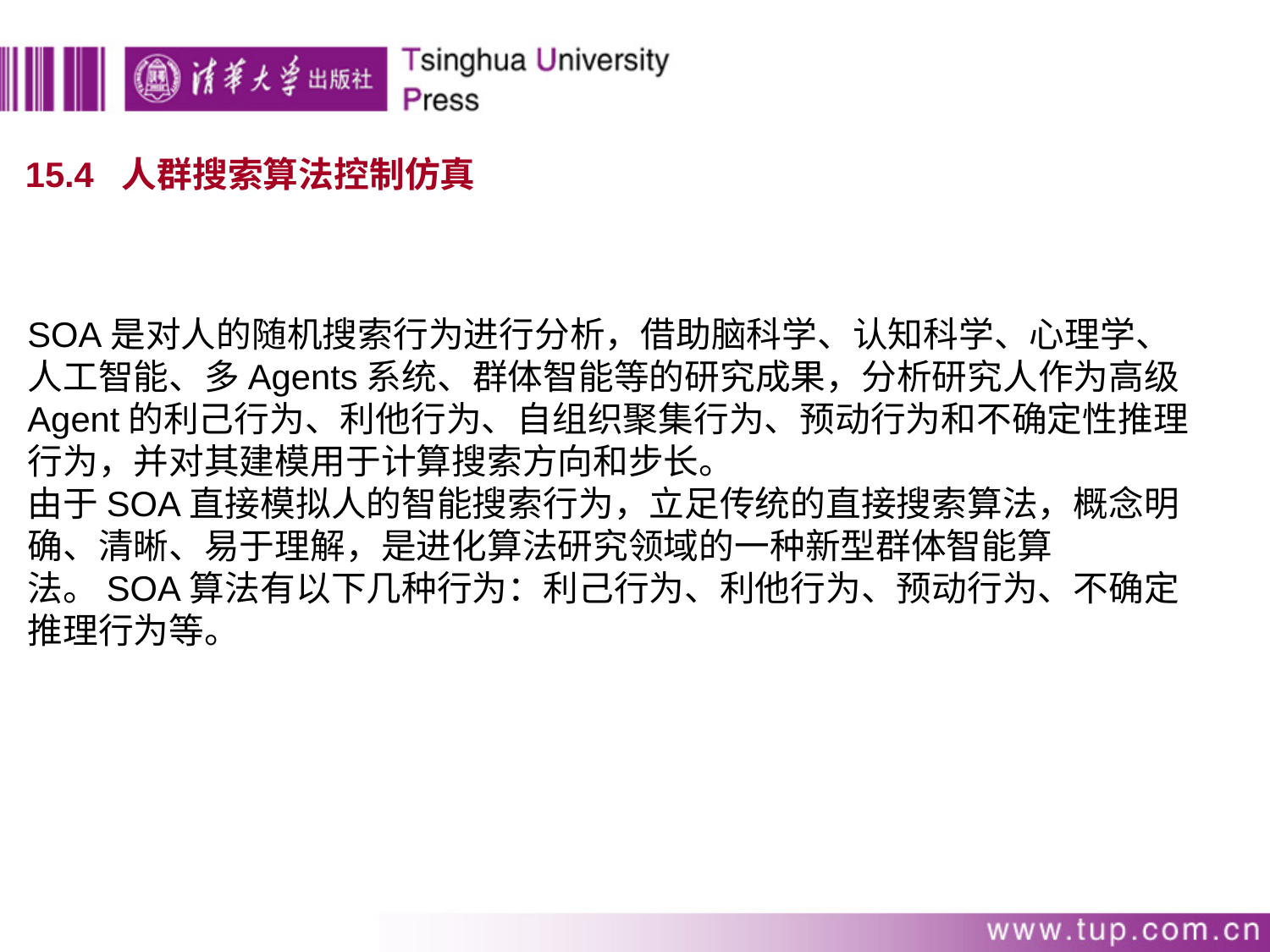

15.4  人群搜索算法控制仿真
SOA是对人的随机搜索行为进行分析，借助脑科学、认知科学、心理学、人工智能、多Agents系统、群体智能等的研究成果，分析研究人作为高级Agent的利己行为、利他行为、自组织聚集行为、预动行为和不确定性推理行为，并对其建模用于计算搜索方向和步长。
由于SOA直接模拟人的智能搜索行为，立足传统的直接搜索算法，概念明确、清晰、易于理解，是进化算法研究领域的一种新型群体智能算法。SOA算法有以下几种行为：利己行为、利他行为、预动行为、不确定推理行为等。